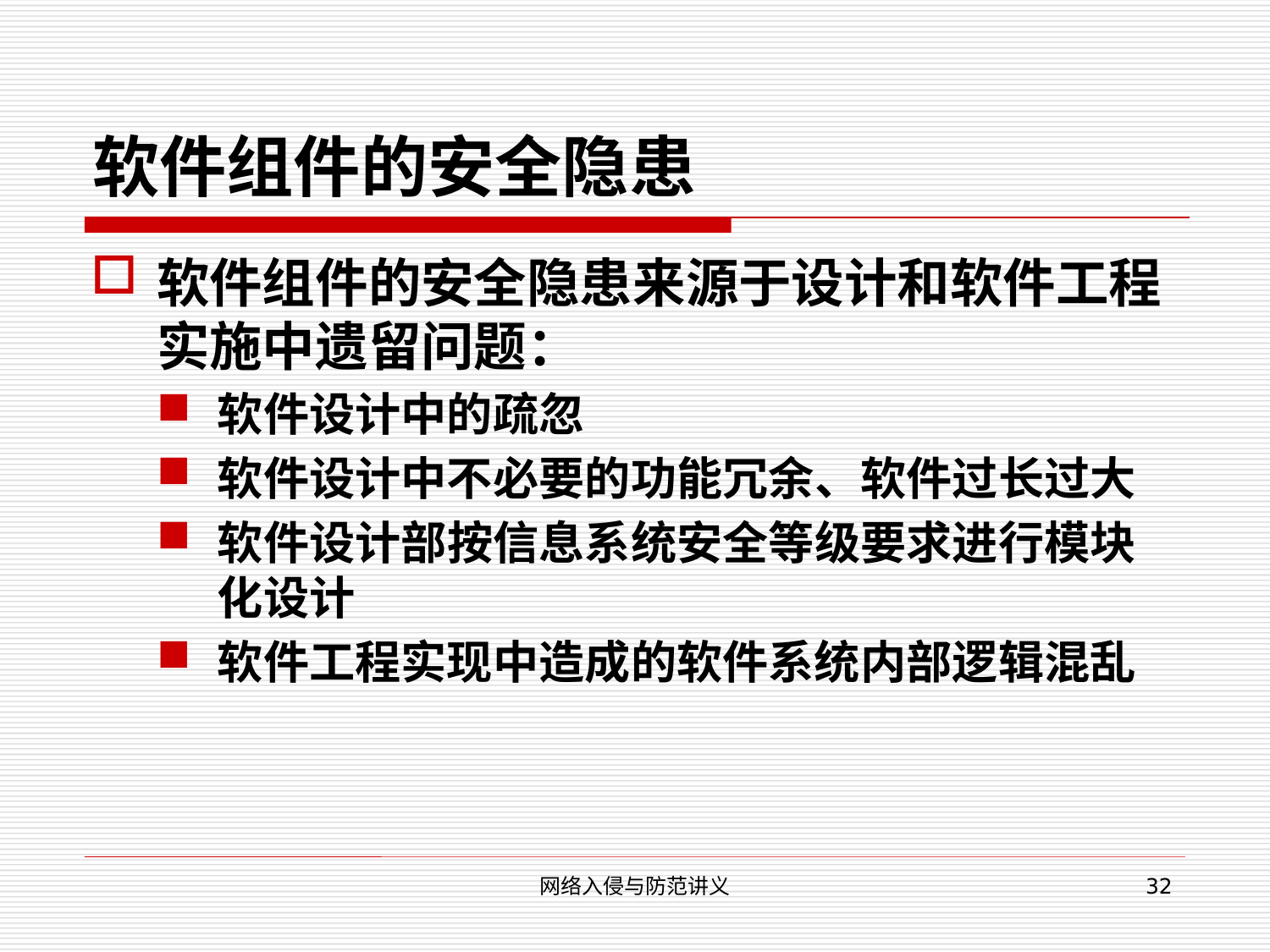

软件组件的安全隐患
软件组件的安全隐患来源于设计和软件工程实施中遗留问题：
软件设计中的疏忽
软件设计中不必要的功能冗余、软件过长过大
软件设计部按信息系统安全等级要求进行模块化设计
软件工程实现中造成的软件系统内部逻辑混乱

网络入侵与防范讲义
32